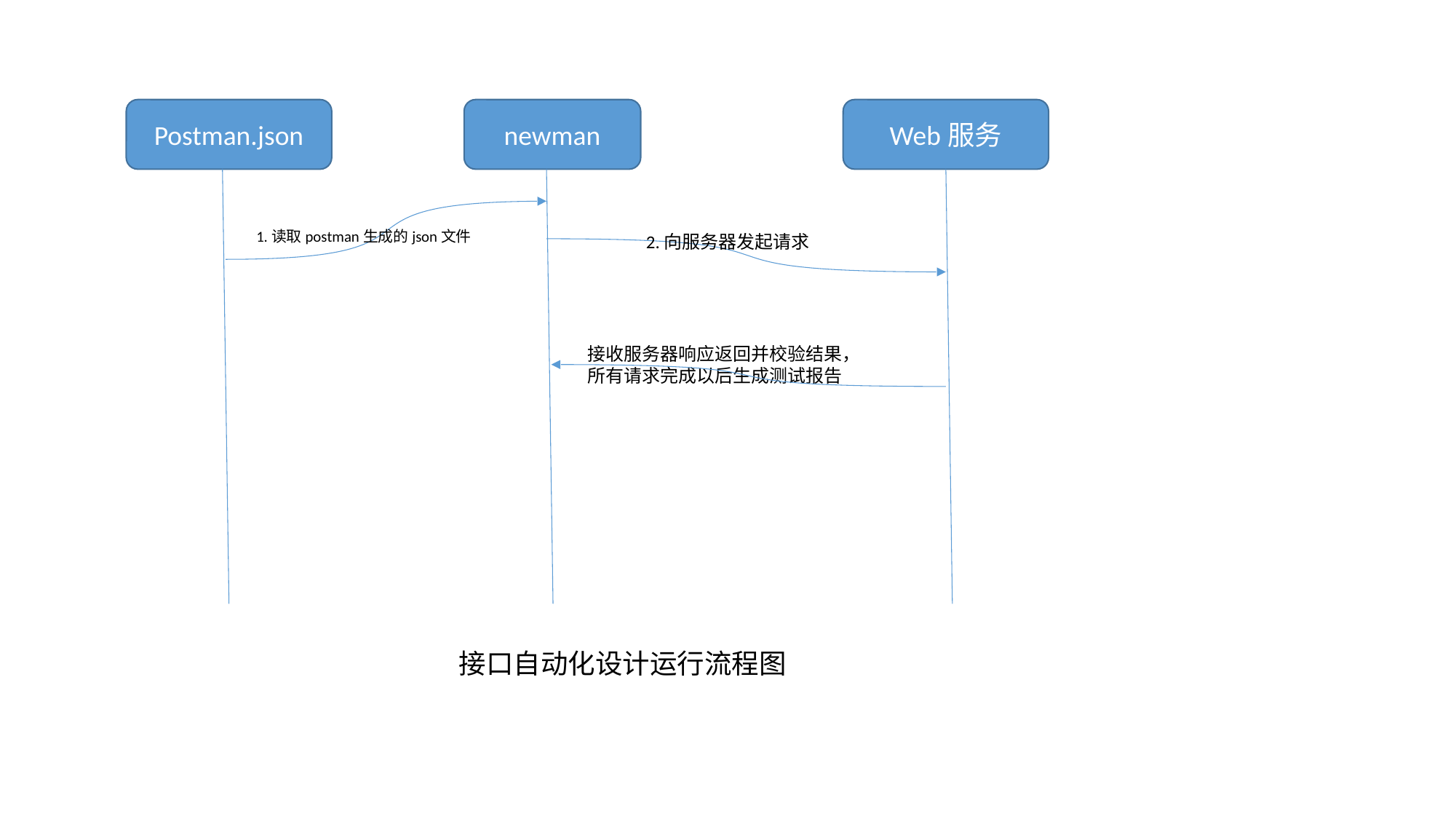

Postman.json
newman
Web服务
1.读取postman生成的json文件
2.向服务器发起请求
接收服务器响应返回并校验结果，
所有请求完成以后生成测试报告
接口自动化设计运行流程图